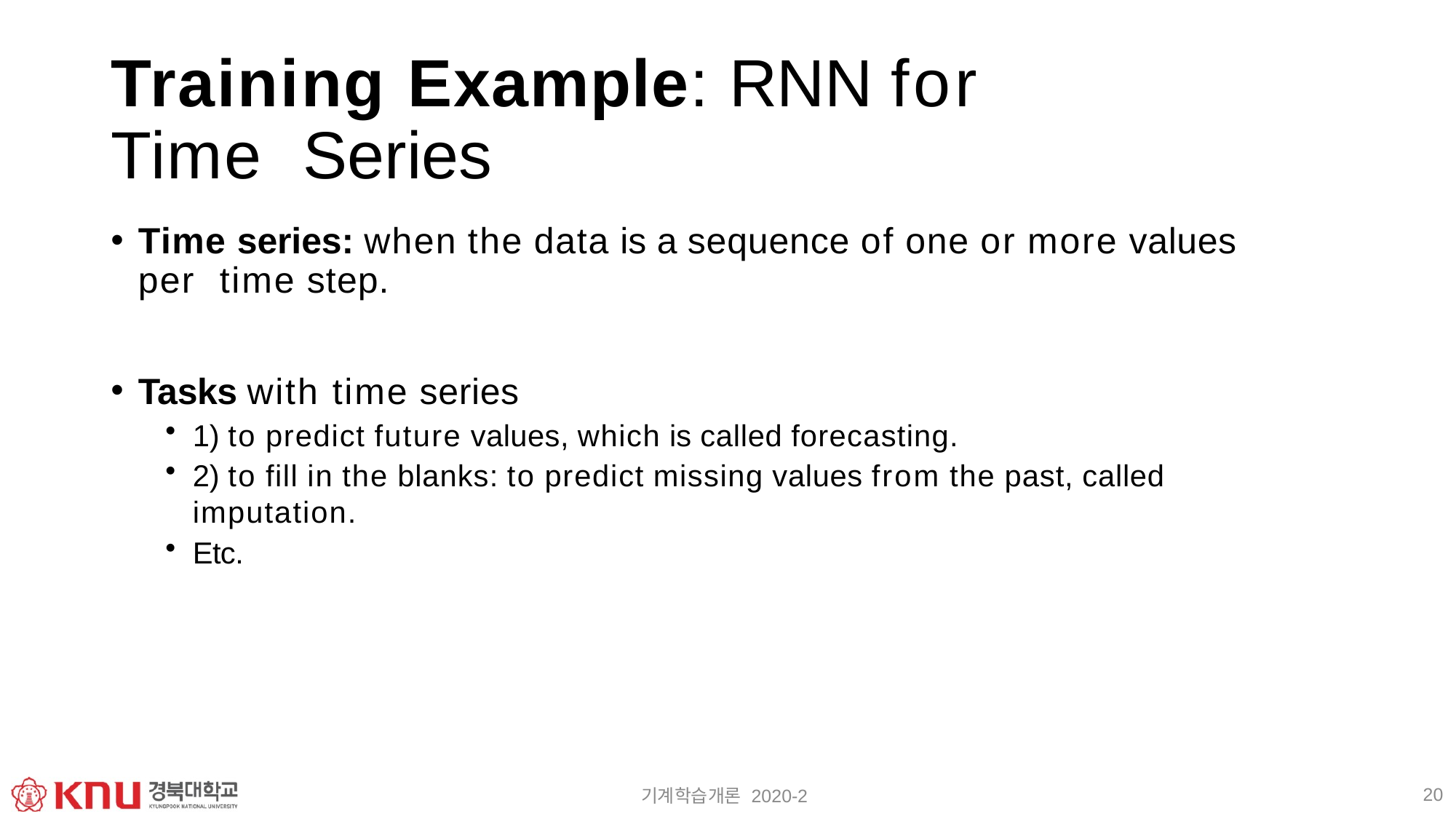

# Training Example: RNN for Time  Series
Time series: when the data is a sequence of one or more values per  time step.

Tasks with time series
1) to predict future values, which is called forecasting.
2) to fill in the blanks: to predict missing values from the past, called imputation.
Etc.
20
기계학습개론 2020-2